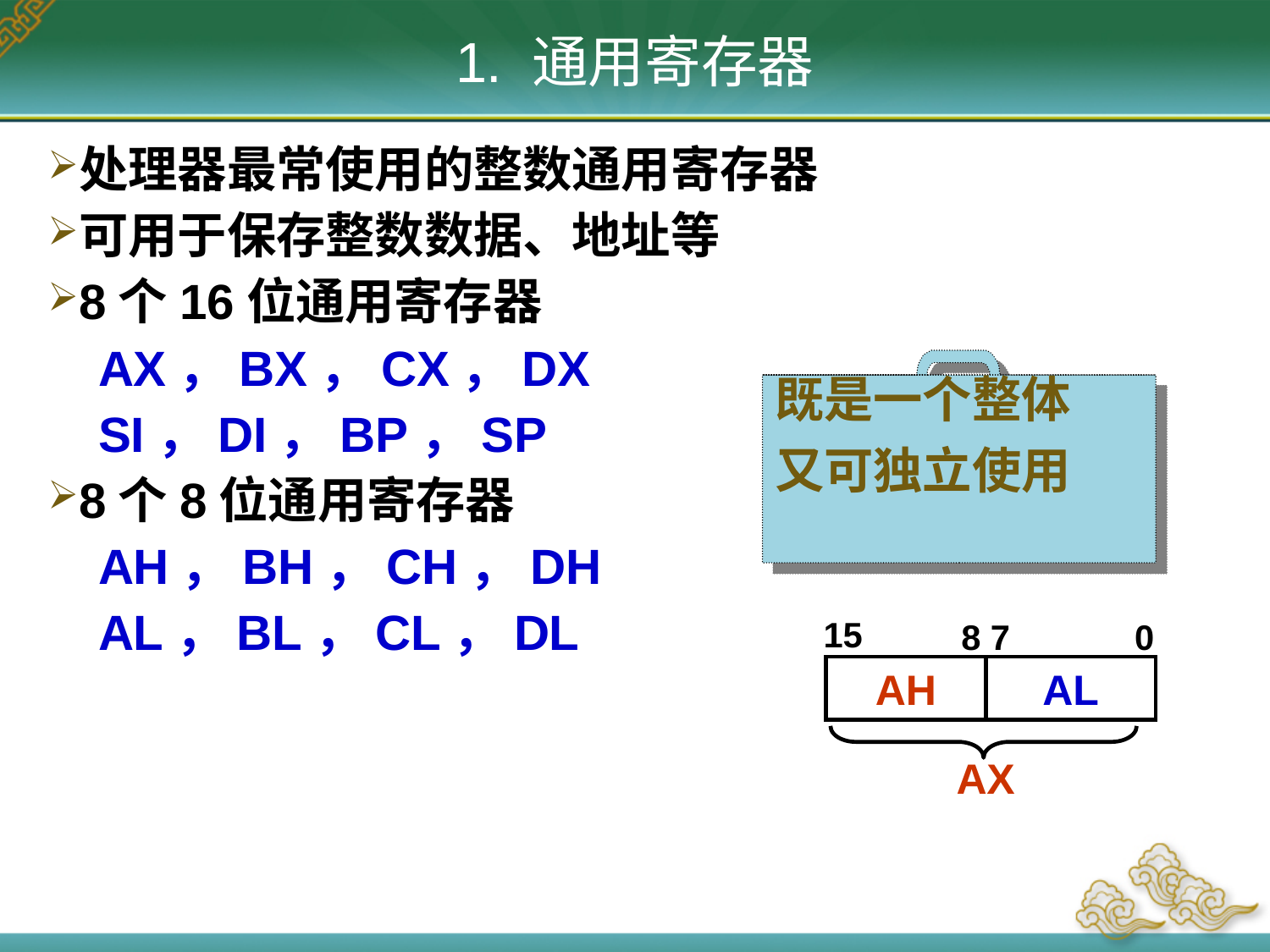

1. 通用寄存器
处理器最常使用的整数通用寄存器
可用于保存整数数据、地址等
8个16位通用寄存器
AX，BX，CX，DX
SI，DI，BP，SP
8个8位通用寄存器
AH，BH，CH，DH
AL，BL，CL，DL
既是一个整体
又可独立使用
15

8 7
0
AH
AL
AX